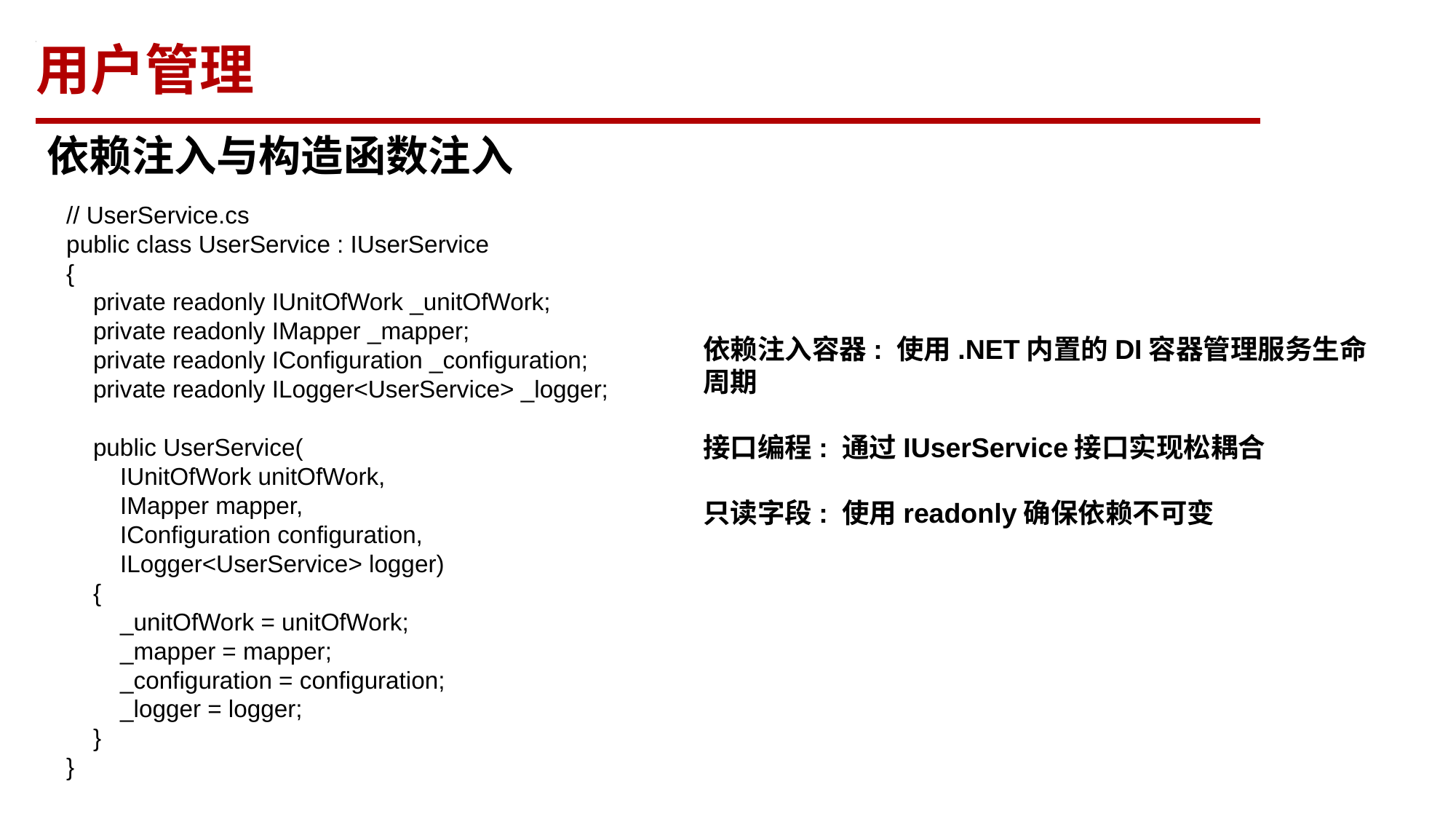

用户管理
T

依赖注入与构造函数注入
// UserService.cs
public class UserService : IUserService
{
    private readonly IUnitOfWork _unitOfWork;
    private readonly IMapper _mapper;
    private readonly IConfiguration _configuration;
    private readonly ILogger<UserService> _logger;

    public UserService(
        IUnitOfWork unitOfWork,
        IMapper mapper,
        IConfiguration configuration,
        ILogger<UserService> logger)
    {
        _unitOfWork = unitOfWork;
        _mapper = mapper;
        _configuration = configuration;
        _logger = logger;
    }
}
依赖注入容器: 使用.NET内置的DI容器管理服务生命周期

接口编程: 通过IUserService接口实现松耦合

只读字段: 使用readonly确保依赖不可变